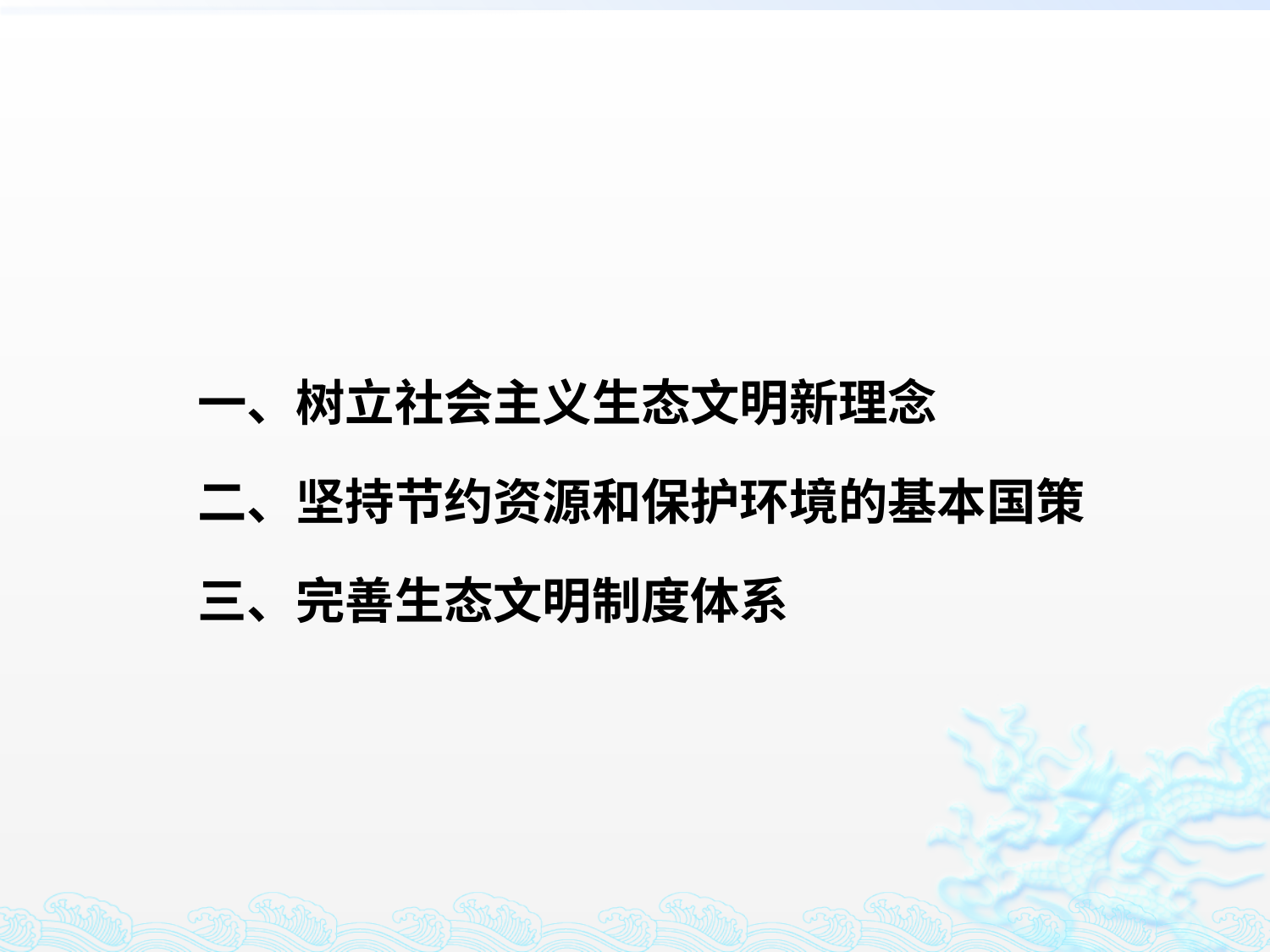

一、树立社会主义生态文明新理念
二、坚持节约资源和保护环境的基本国策
三、完善生态文明制度体系